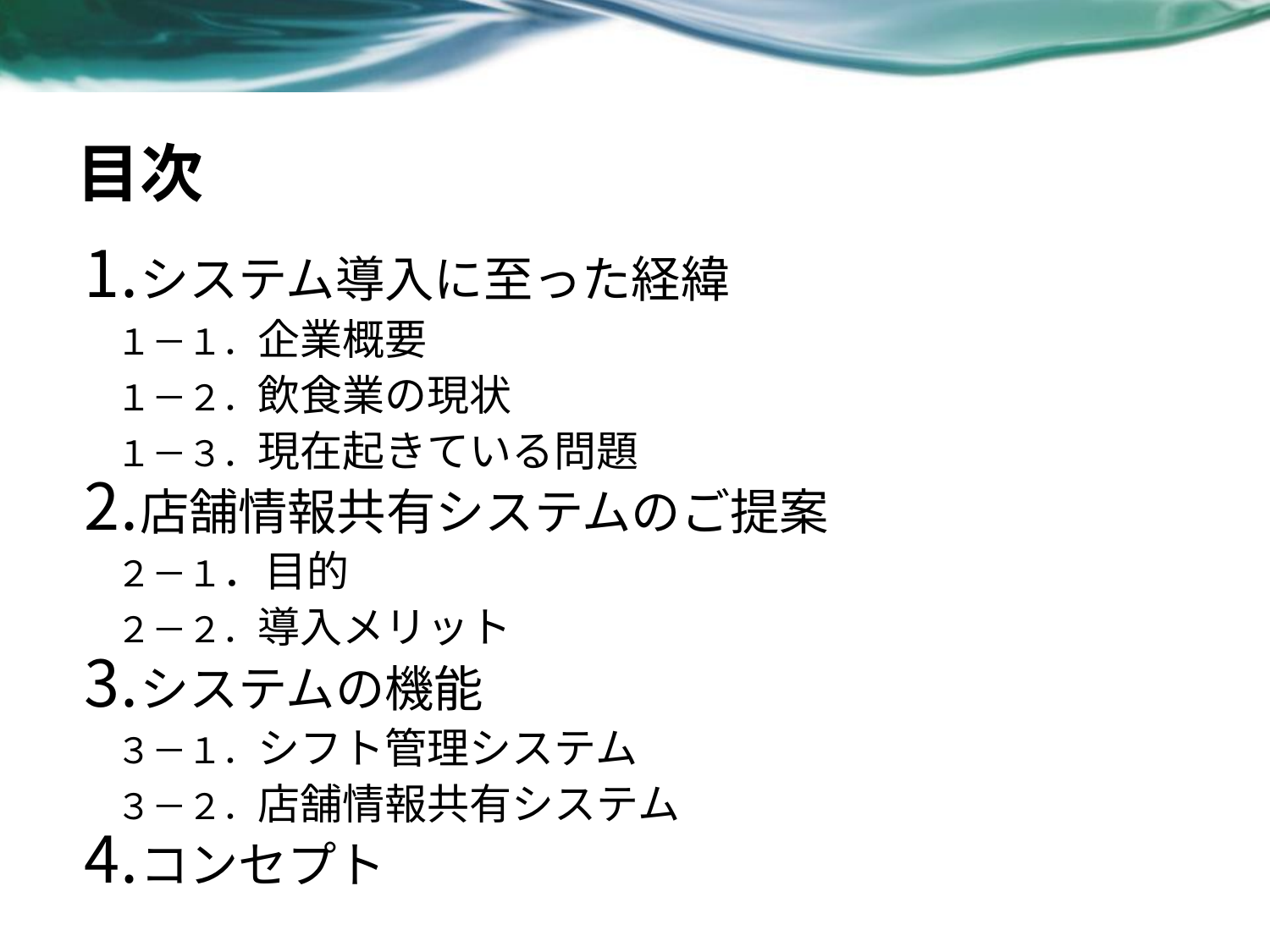

# 目次
システム導入に至った経緯
１－１．企業概要
１－２．飲食業の現状
１－３．現在起きている問題
店舗情報共有システムのご提案
２－１．目的
２－２．導入メリット
システムの機能
３－１．シフト管理システム
３－２．店舗情報共有システム
コンセプト